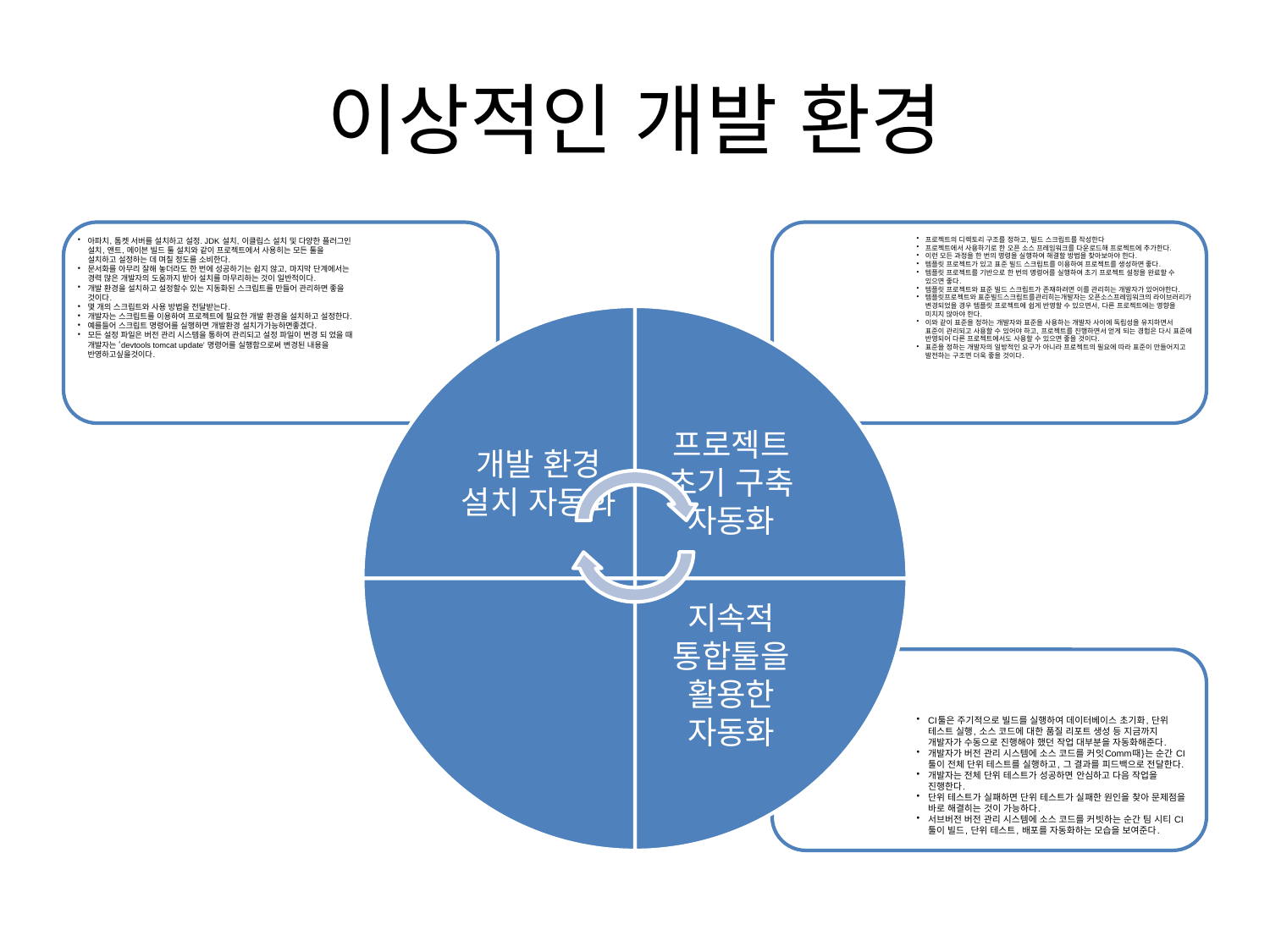

# 이상적인 개발 환경
개발 환경 설치 자동화
아파치, 톰켓 서버를 설치하고 설정. JDK 설치, 이클립스 설치 및 다양한 플러그인 설치, 앤트, 메이븐 빌드 툴 설치와 같이 프로젝트에서 사용히는 모든 툴을 설치하고 설정하는 데 며칠 정도를 소비한다.
프로젝트 초기 구축 자동화
프로젝트의 디렉토리 구조를 정하고, 빌드 스크립트를 작성한다
지속적 통합툴을 활용한 자동화
CI툴은 주기적으로 빌드를 실행하여 데이터베이스 초기화, 단위 테스트 실행, 소스 코드에 대한 품질 리포트 생성 등 지금까지 개발자가 수동으로 진행해야 했던 작업 대부분을 자동화해준다.
문서화를 아무리 잘해 놓더라도 한 번에 성공하기는 쉽지 않고, 마지막 단계에서는 경력 많은 개발자의 도움까지 받아 설치를 마무리하는 것이 일반적이다.
개발 환경을 설치하고 설정할수 있는 지동화된 스크립트를 만들어 관리하면 좋을 것이다.
몇 개의 스크립트와 사용 방법을 전달받는다.
개발자는 스크립트를 이용하여 프로젝트에 필요한 개발 환경을 설치하고 설정한다.
예를들어 스크립트 명령어를 실행하면 개발환경 설치가가능하면좋겠다.
모든 설정 파일은 버전 관리 시스템을 통하여 관리되고 설정 파일이 변경 되 었을 때 개발자는 ‘devtools tomcat update’ 명령어를 실행함으로써 변경된 내용을 반영하고싶을것이다.
프로젝트에서 사용하기로 한 오픈 소스 프레임워크를 다운로드해 프로젝트에 추가한다.
이런 모든 과정을 한 번의 명령을 실행하여 해결할 방법을 찾아보아야 한다.
템플릿 프로젝트가 있고 표준 빌드 스크립트를 이용하여 프로젝트를 생성하면 좋다.
템플릿 프로젝트를 기반으로 한 번의 명령어를 실행하여 초기 프로젝트 설정을 완료할 수 있으면 좋다.
템플릿 프로젝트와 표준 빌드 스크립트가 존재하려면 이를 관리히는 개발자가 있어야한다.
템플릿프로젝트와 표준빌드스크립트를관리히는개발자는 오픈소스프레임워크의 라이브러리가 변경되었을 경우 템플릿 프로젝트에 쉽게 반영할 수 있으면서, 다른 프로젝트에는 영향을 미치지 않아야 한다.
이와 같이 표준을 정하는 개발자와 표준을 사용하는 개발자 사이에 독립성을 유지하면서 표준이 관리되고 사용할 수 있어야 하고, 프로젝트를 진행하면서 얻게 되는 경험은 다시 표준에 반영되어 다른 프로젝트에서도 사용할 수 있으면 좋을 것이다.
표준을 정하는 개발자의 일방적인 요구가 아니라 프로젝트의 필요에 따라 표준이 만들어지고 발전하는 구조면 더욱 좋을 것이다.
개발자가 버전 관리 시스템에 소스 코드를 커잇Comm때}는 순간 CI툴이 전체 단위 테스트를 실행하고, 그 결과를 피드백으로 전달한다.
개발자는 전체 단위 테스트가 성공하면 안심하고 다음 작업을 진행한다.
단위 테스트가 실패하면 단위 테스트가 실패한 원인을 찾아 문제점을 바로 해결히는 것이 가능하다.
서브버전 버전 관리 시스템에 소스 코드를 커빗하는 순간 팀 시티 CI툴이 빌드, 단위 테스트, 배포를 자동화하는 모습을 보여준다.